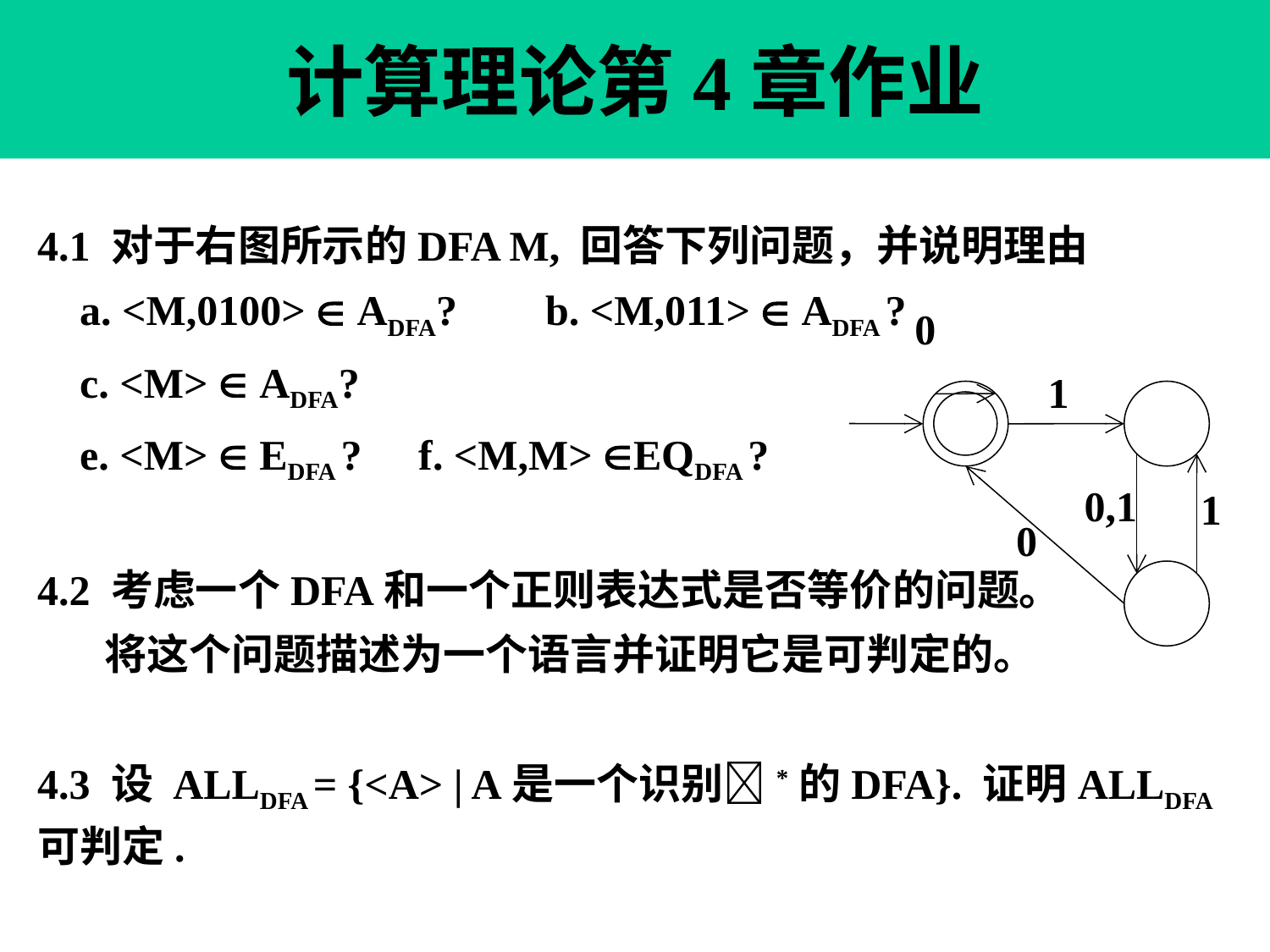

计算理论第4章作业
4.1 对于右图所示的DFA M, 回答下列问题，并说明理由
    a. <M,0100> ∈ ADFA?  	b. <M,011> ∈ ADFA ?
    c. <M> ∈ ADFA?
    e. <M> ∈ EDFA ? 	f. <M,M> ∈EQDFA ?

4.2 考虑一个DFA和一个正则表达式是否等价的问题。
      将这个问题描述为一个语言并证明它是可判定的。

4.3 设 ALLDFA = {<A> | A是一个识别Σ*的DFA}. 证明ALLDFA可判定.

0
1

0,1
1
0